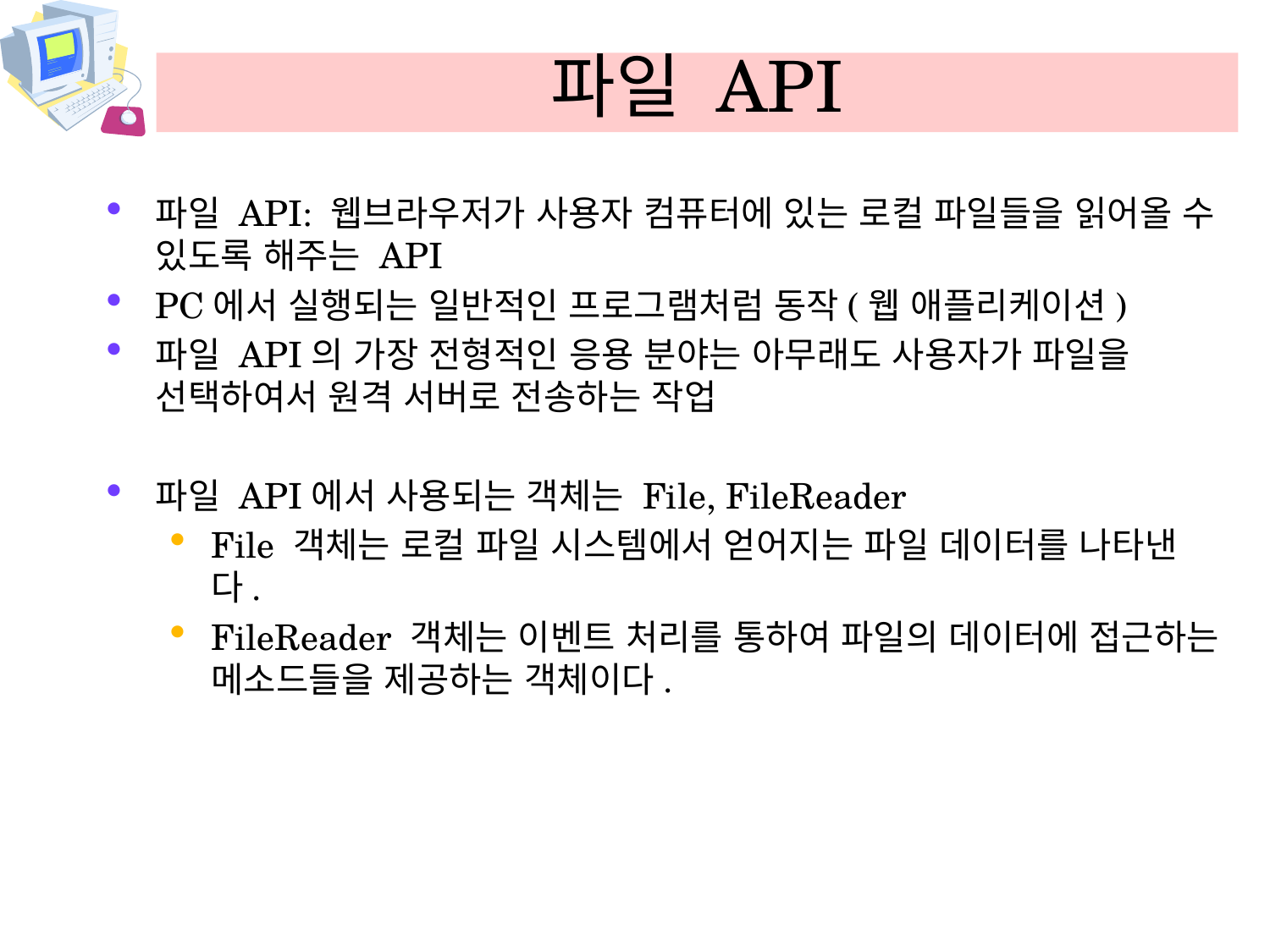

# 파일 API
파일 API: 웹브라우저가 사용자 컴퓨터에 있는 로컬 파일들을 읽어올 수 있도록 해주는 API
PC에서 실행되는 일반적인 프로그램처럼 동작(웹 애플리케이션)
파일 API의 가장 전형적인 응용 분야는 아무래도 사용자가 파일을 선택하여서 원격 서버로 전송하는 작업

파일 API에서 사용되는 객체는 File, FileReader
File 객체는 로컬 파일 시스템에서 얻어지는 파일 데이터를 나타낸다.
FileReader 객체는 이벤트 처리를 통하여 파일의 데이터에 접근하는 메소드들을 제공하는 객체이다.